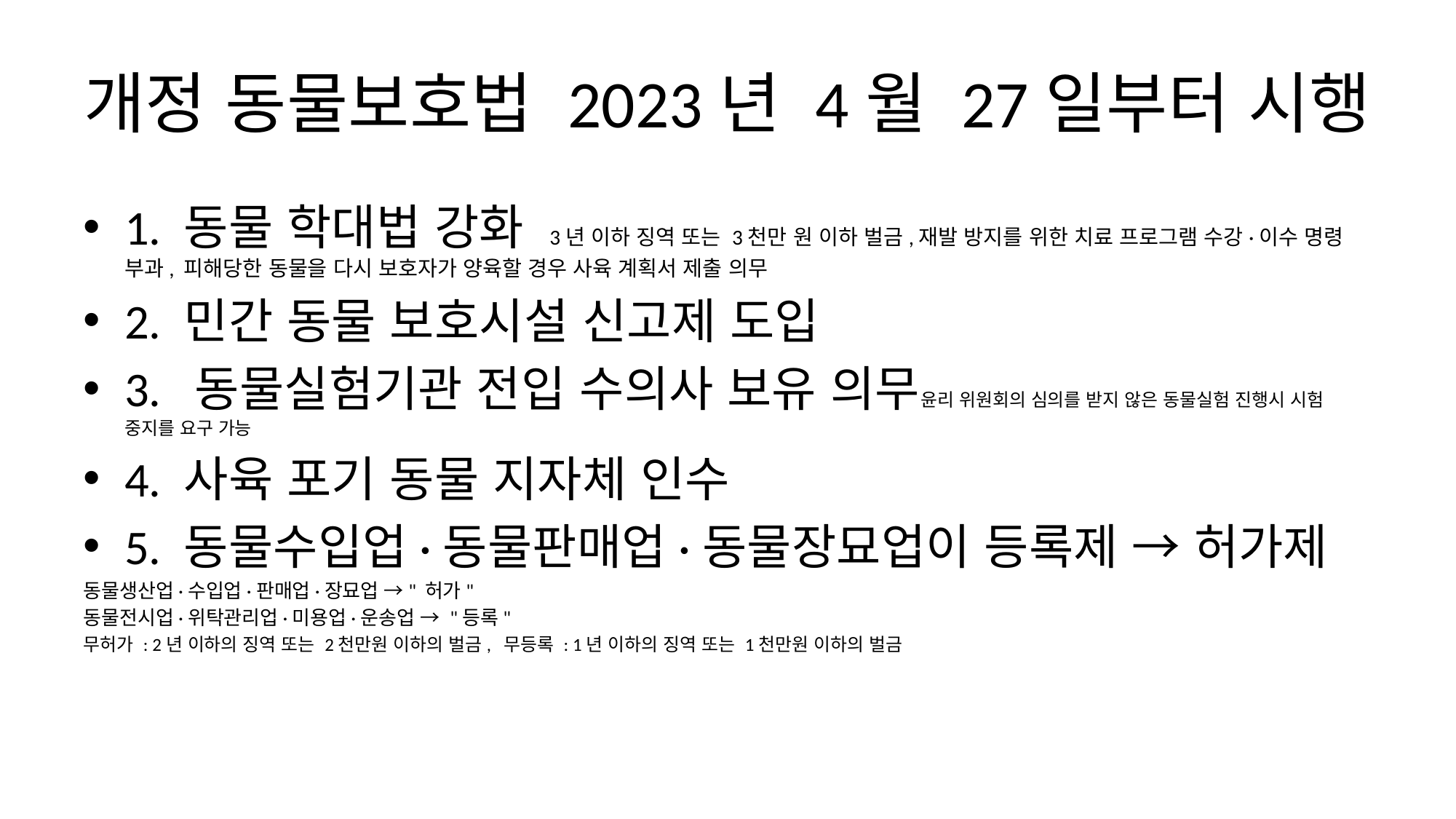

# 개정 동물보호법 2023년 4월 27일부터 시행
1. 동물 학대법 강화 3년 이하 징역 또는 3천만 원 이하 벌금,재발 방지를 위한 치료 프로그램 수강·이수 명령 부과, 피해당한 동물을 다시 보호자가 양육할 경우 사육 계획서 제출 의무
2. 민간 동물 보호시설 신고제 도입
3.  동물실험기관 전입 수의사 보유 의무윤리 위원회의 심의를 받지 않은 동물실험 진행시 시험 중지를 요구 가능
4. 사육 포기 동물 지자체 인수
5. 동물수입업·동물판매업·동물장묘업이 등록제 → 허가제
동물생산업·수입업·판매업·장묘업 →" 허가"
동물전시업·위탁관리업·미용업·운송업 → "등록"
무허가 : 2년 이하의 징역 또는 2천만원 이하의 벌금,  무등록 : 1년 이하의 징역 또는 1천만원 이하의 벌금